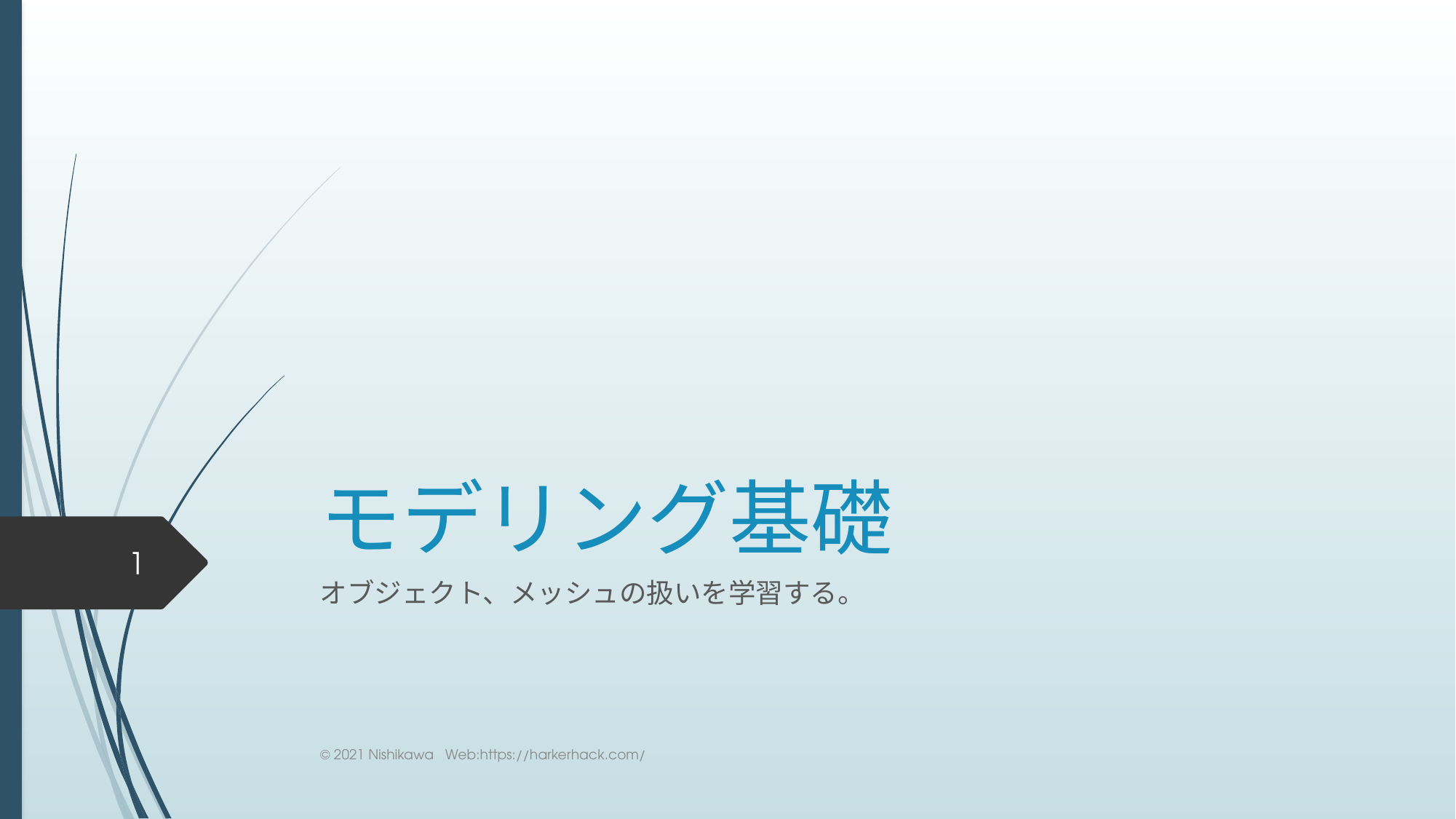

# モデリング基礎
1
オブジェクト、メッシュの扱いを学習する。
© 2021 Nishikawa   Web:https://harkerhack.com/